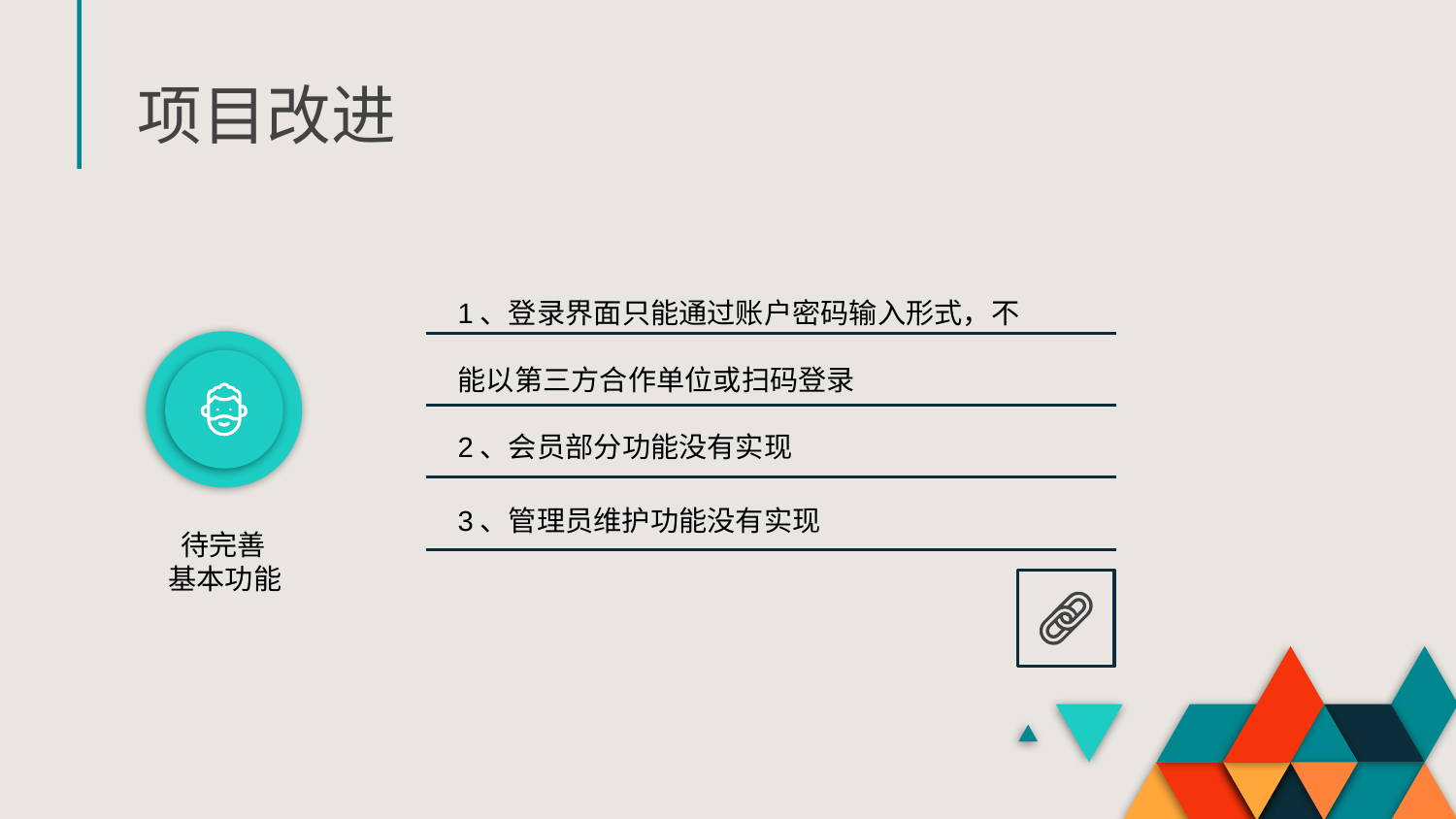

# 项目改进
1、登录界面只能通过账户密码输入形式，不

能以第三方合作单位或扫码登录

2、会员部分功能没有实现
3、管理员维护功能没有实现
   待完善
 基本功能